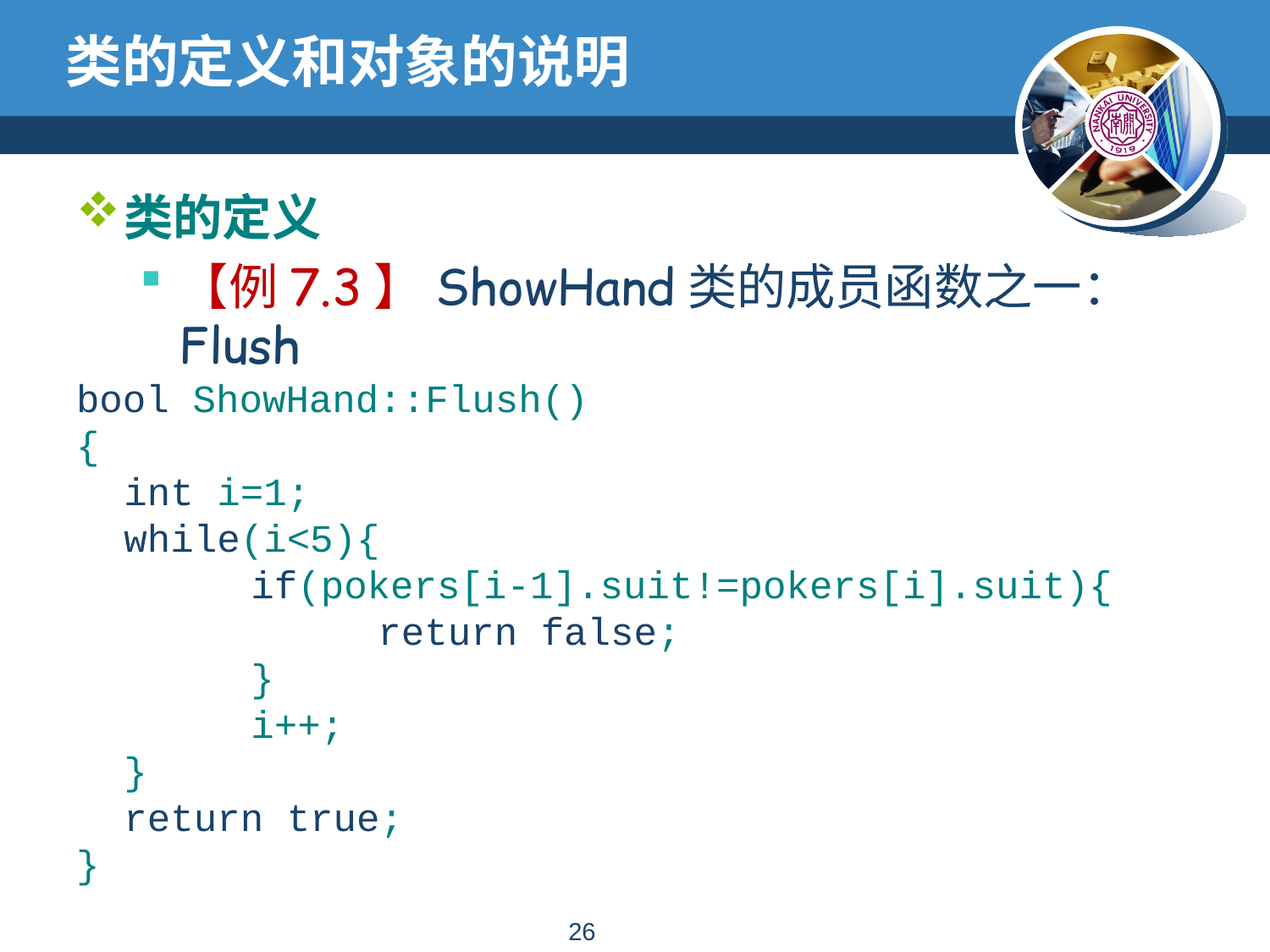

# 类的定义和对象的说明
类的定义
【例7.3】ShowHand类的成员函数之一：Flush
bool ShowHand::Flush()
{
	int i=1;
	while(i<5){
		if(pokers[i-1].suit!=pokers[i].suit){
			return false;
		}
		i++;
	}
	return true;
}

26